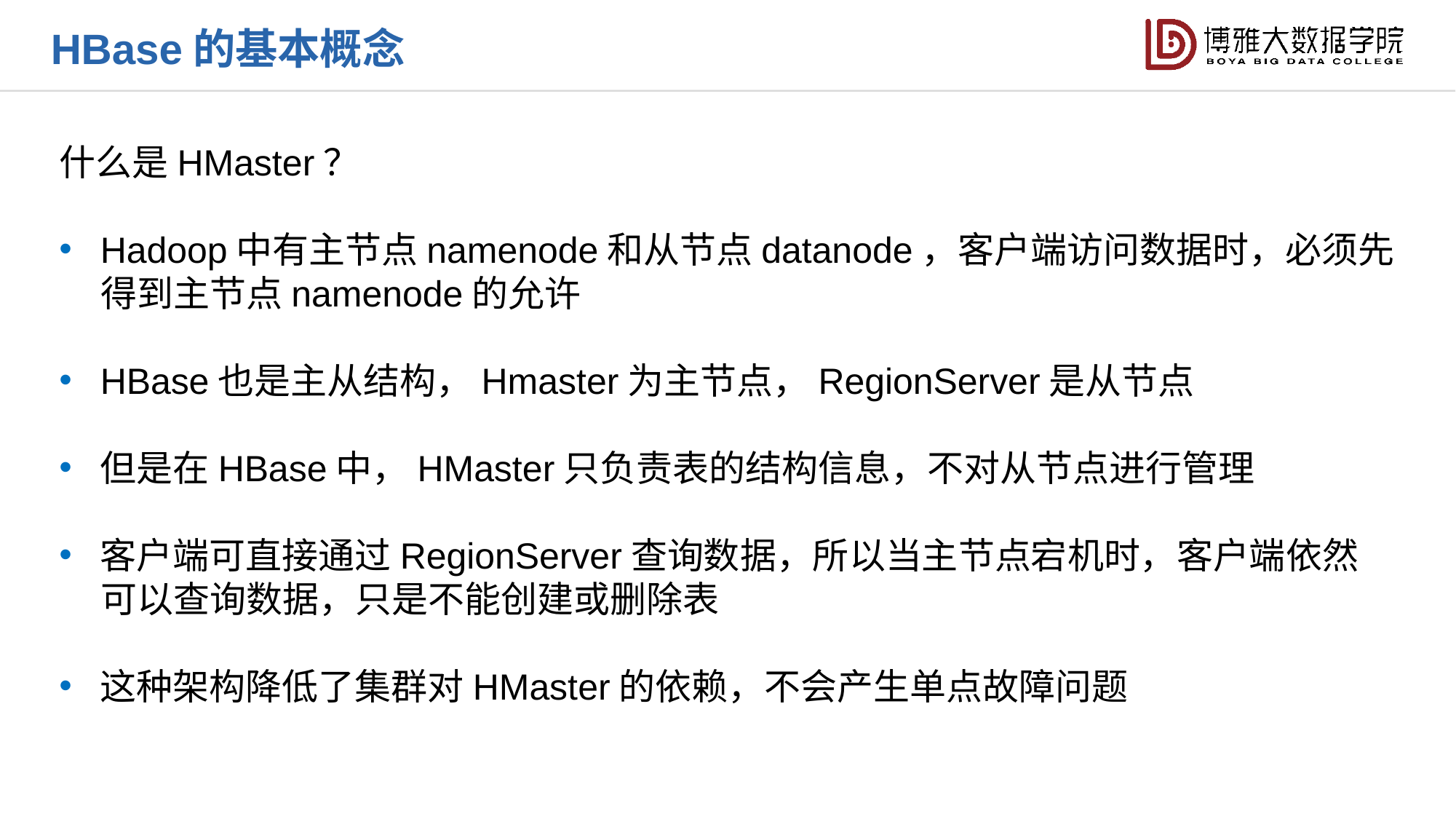

HBase的基本概念
什么是HMaster？

Hadoop中有主节点namenode和从节点datanode，客户端访问数据时，必须先
    得到主节点namenode的允许

HBase也是主从结构，Hmaster为主节点，RegionServer是从节点

但是在HBase中，HMaster只负责表的结构信息，不对从节点进行管理

客户端可直接通过RegionServer查询数据，所以当主节点宕机时，客户端依然
    可以查询数据，只是不能创建或删除表

这种架构降低了集群对HMaster的依赖，不会产生单点故障问题